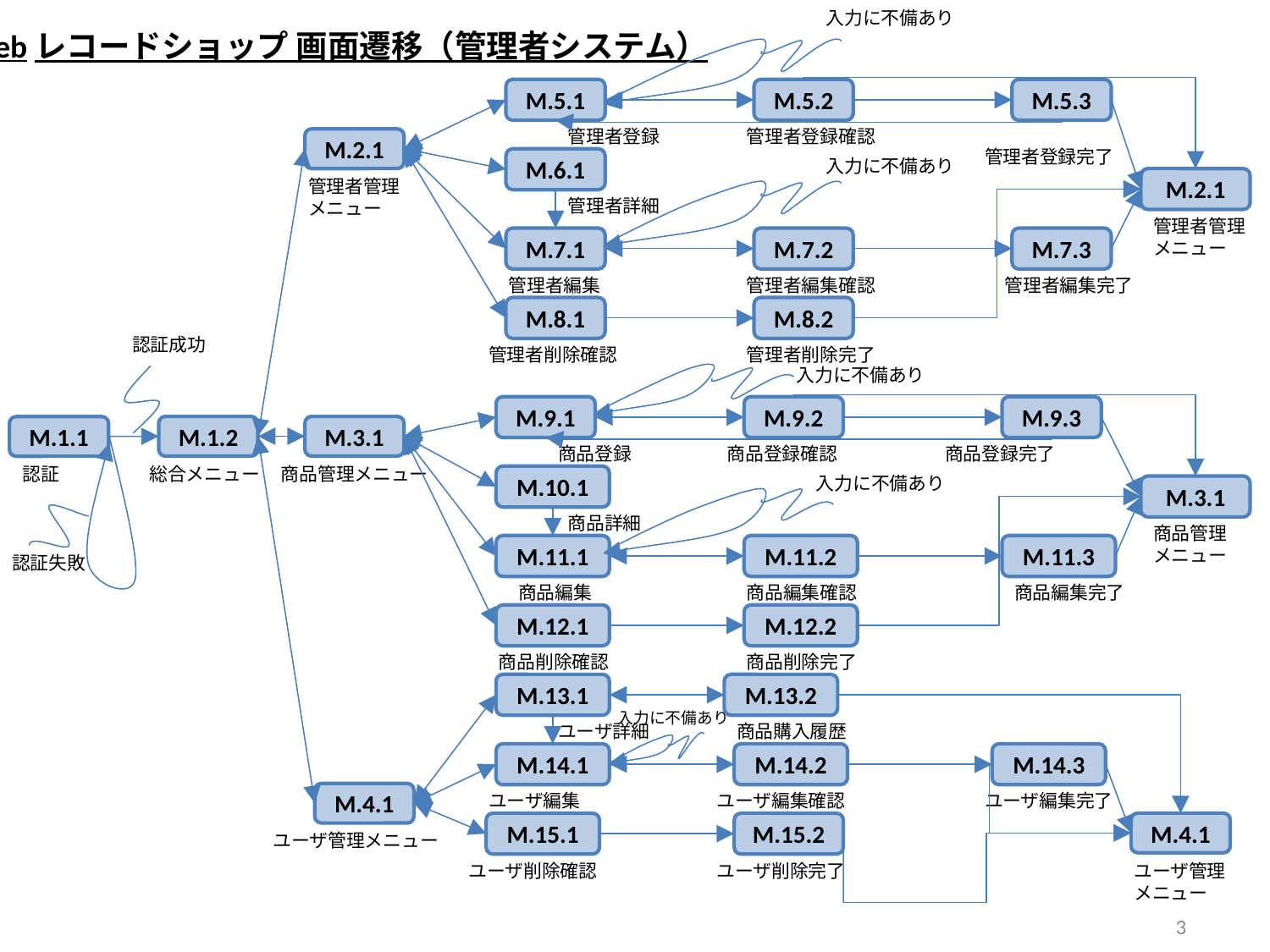

入力に不備あり
Webレコードショップ 画面遷移（管理者システム）

M.5.1
M.5.2
M.5.3
管理者登録
管理者登録確認
M.2.1
管理者登録完了
M.6.1
入力に不備あり
管理者管理
メニュー
M.2.1

管理者詳細
管理者管理
メニュー
M.7.1
M.7.2
M.7.3
管理者編集
管理者編集確認
管理者編集完了
M.8.1
M.8.2
認証成功
管理者削除確認
管理者削除完了
入力に不備あり

M.9.1
M.9.2
M.9.3
M.1.2
M.3.1
M.1.1

商品登録
商品登録確認
商品登録完了
総合メニュー
商品管理メニュー
認証
M.10.1
入力に不備あり
M.3.1

商品詳細
商品管理
メニュー
M.11.1
M.11.2
M.11.3
認証失敗
商品編集
商品編集確認
商品編集完了
M.12.1
M.12.2
商品削除確認
商品削除完了
M.13.1
M.13.2
入力に不備あり
ユーザ詳細
商品購入履歴

M.14.1
M.14.2
M.14.3
M.4.1
ユーザ編集
ユーザ編集確認
ユーザ編集完了
M.15.1
M.15.2
M.4.1
ユーザ管理メニュー
ユーザ削除確認
ユーザ削除完了
ユーザ管理
メニュー
3